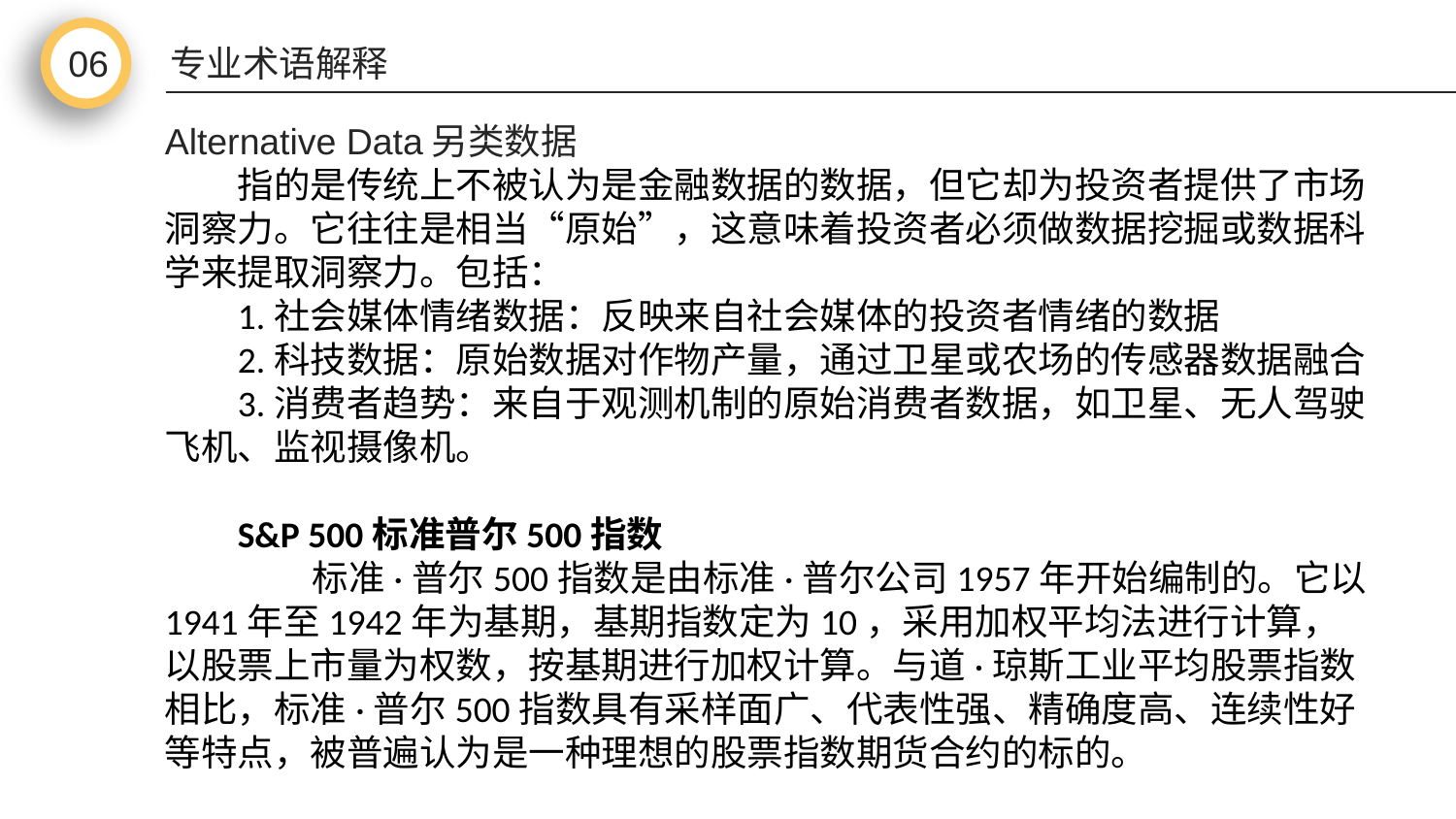

06
专业术语解释
Alternative Data另类数据
指的是传统上不被认为是金融数据的数据，但它却为投资者提供了市场洞察力。它往往是相当“原始”，这意味着投资者必须做数据挖掘或数据科学来提取洞察力。包括：
1.社会媒体情绪数据：反映来自社会媒体的投资者情绪的数据
2.科技数据：原始数据对作物产量，通过卫星或农场的传感器数据融合
3.消费者趋势：来自于观测机制的原始消费者数据，如卫星、无人驾驶飞机、监视摄像机。

S&P 500标准普尔500指数
        标准·普尔500指数是由标准·普尔公司1957年开始编制的。它以1941年至1942年为基期，基期指数定为10，采用加权平均法进行计算，以股票上市量为权数，按基期进行加权计算。与道·琼斯工业平均股票指数相比，标准·普尔500指数具有采样面广、代表性强、精确度高、连续性好等特点，被普遍认为是一种理想的股票指数期货合约的标的。